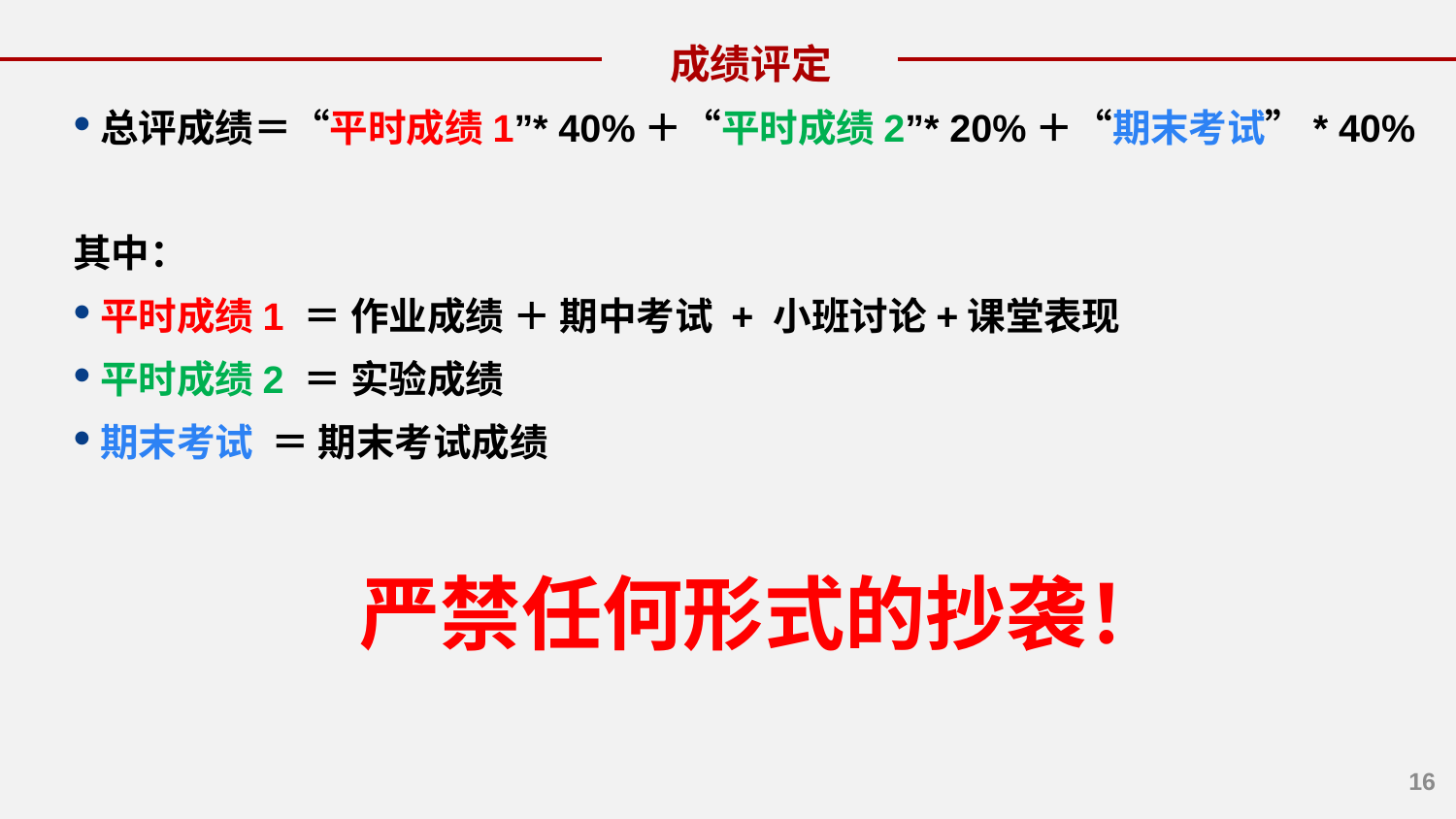

成绩评定
总评成绩＝“平时成绩1”* 40%＋“平时成绩2”* 20%＋“期末考试”* 40%

其中：
平时成绩1 ＝ 作业成绩 ＋ 期中考试 + 小班讨论+课堂表现
平时成绩2 ＝ 实验成绩
期末考试  ＝ 期末考试成绩

	严禁任何形式的抄袭！
16